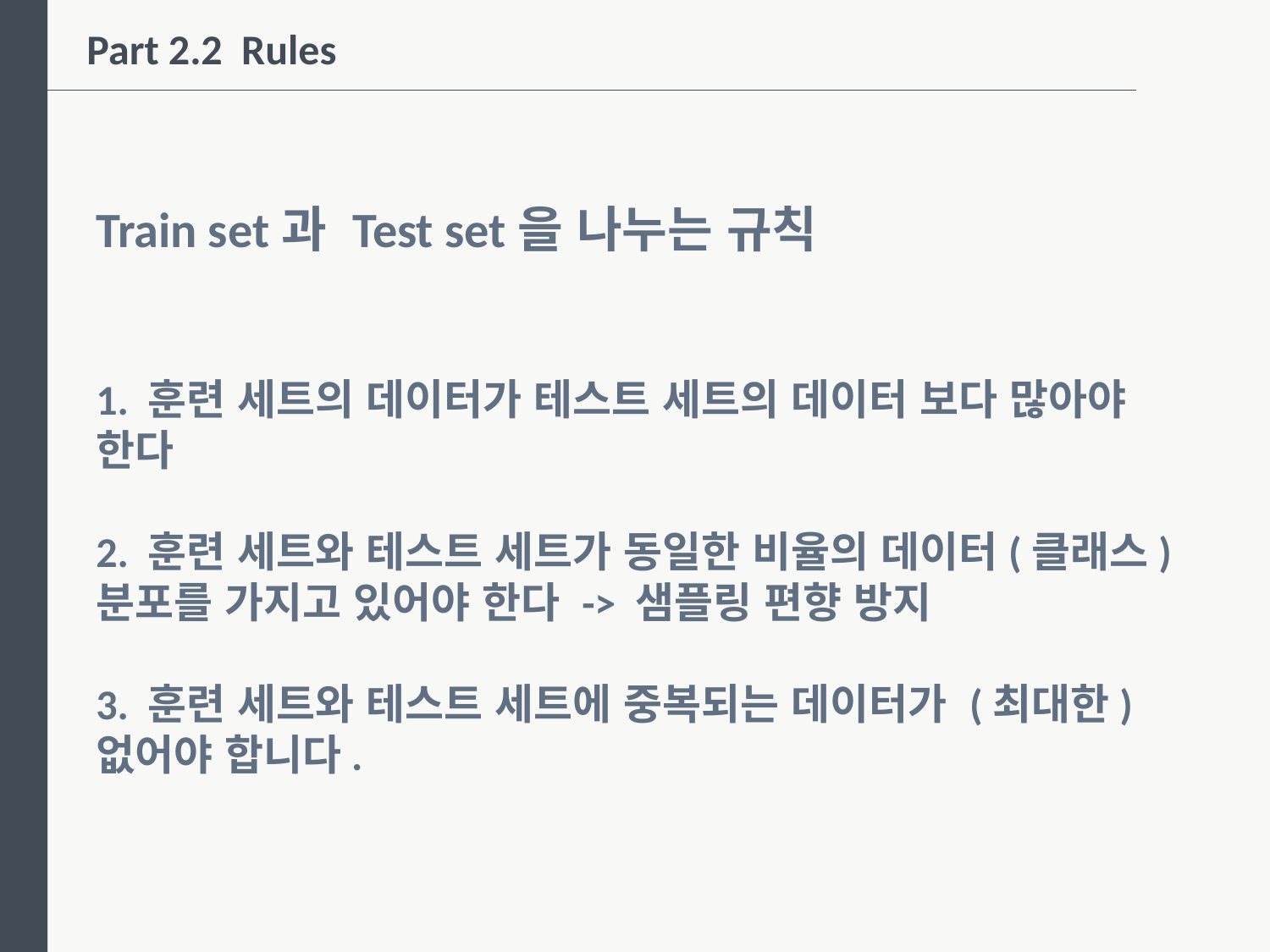

Part 2.2  Rules
Train set과 Test set을 나누는 규칙
1. 훈련 세트의 데이터가 테스트 세트의 데이터 보다 많아야 한다

2. 훈련 세트와 테스트 세트가 동일한 비율의 데이터(클래스) 분포를 가지고 있어야 한다 -> 샘플링 편향 방지

3. 훈련 세트와 테스트 세트에 중복되는 데이터가 (최대한) 없어야 합니다.